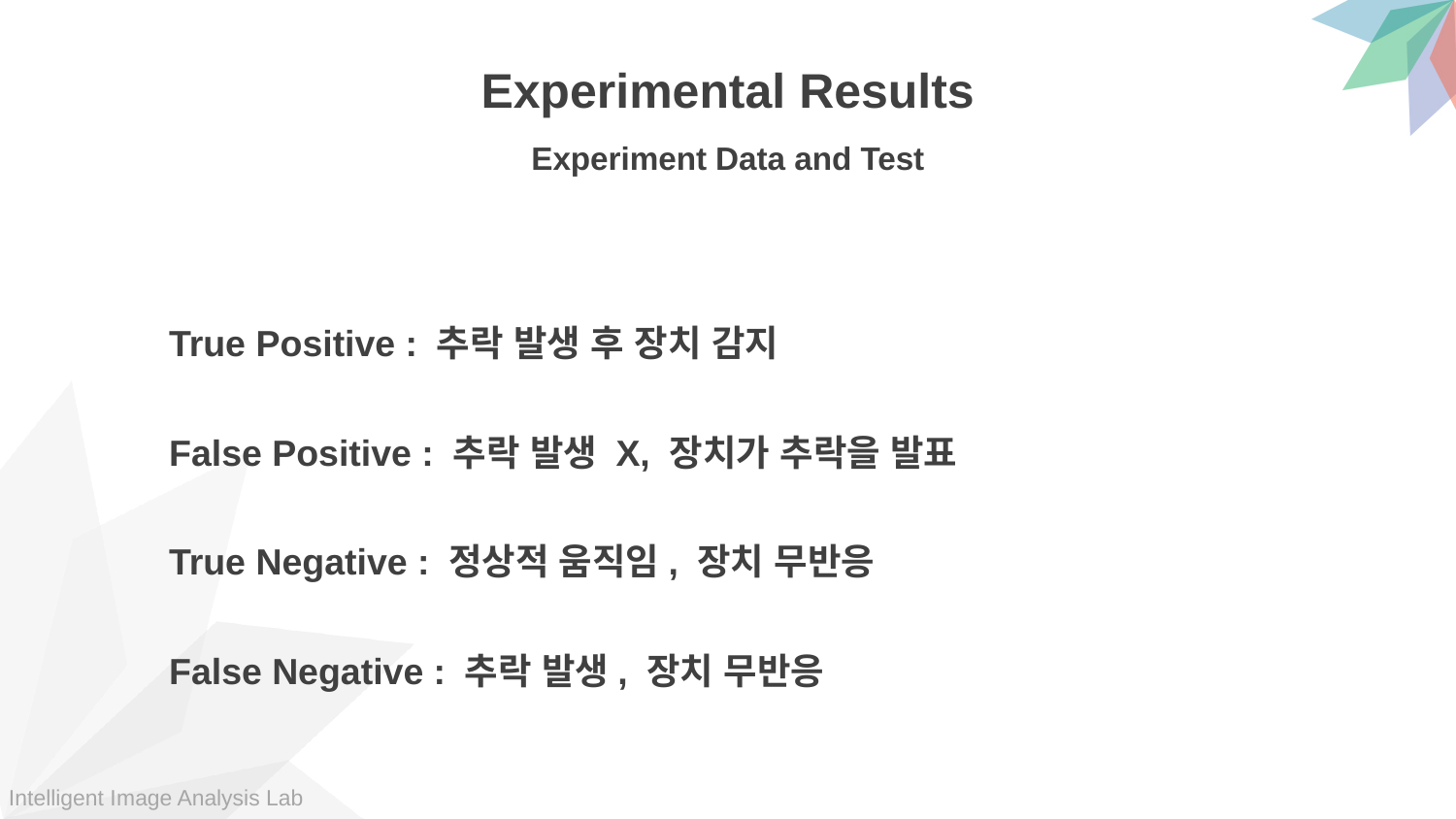

Experimental Results
Experiment Data and Test
True Positive : 추락 발생 후 장치 감지
False Positive : 추락 발생 X, 장치가 추락을 발표
True Negative : 정상적 움직임, 장치 무반응
False Negative : 추락 발생, 장치 무반응